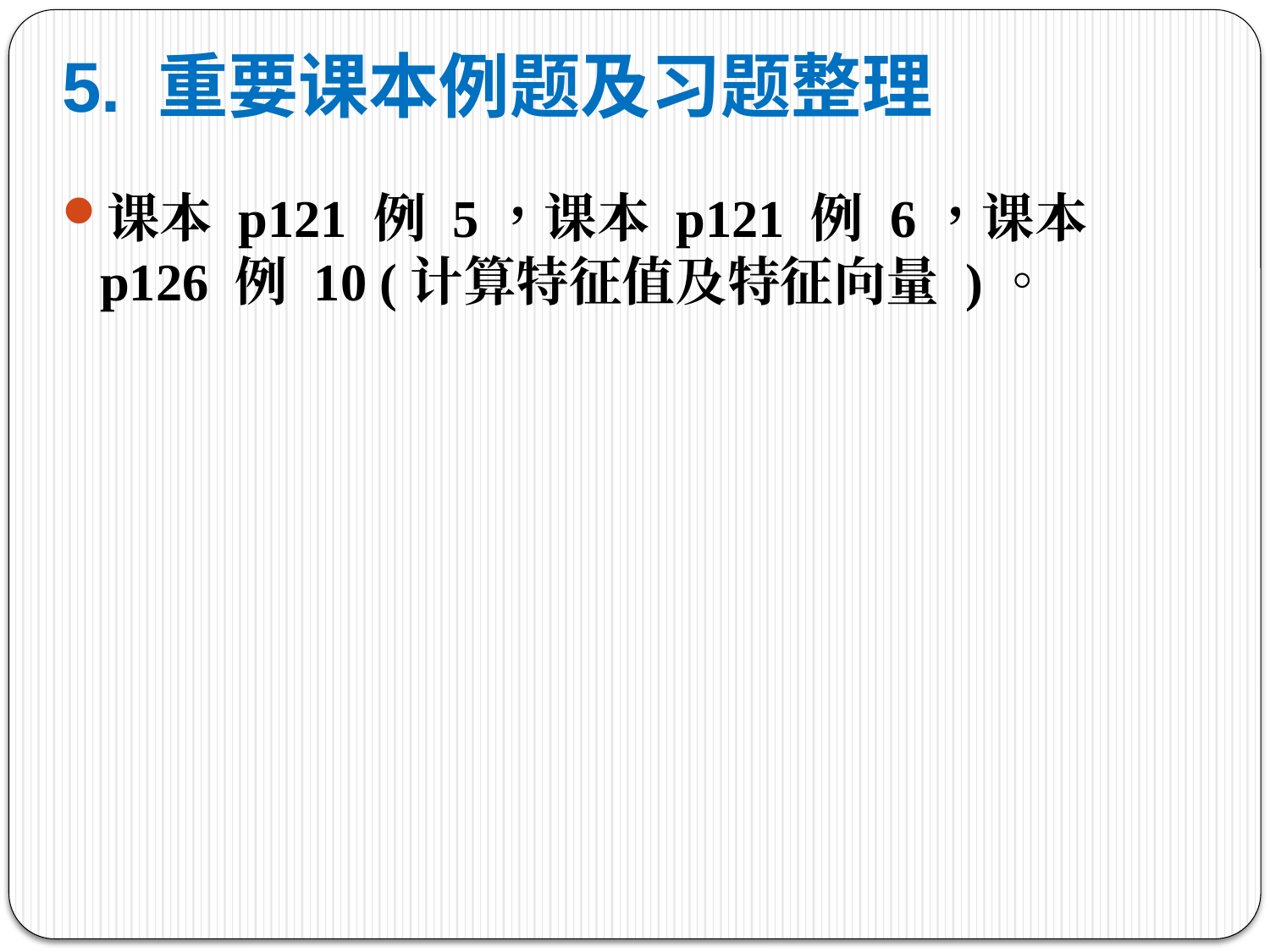

# 5. 重要课本例题及习题整理
课本 p121 例 5，课本 p121 例 6，课本 p126 例 10 (计算特征值及特征向量 )。